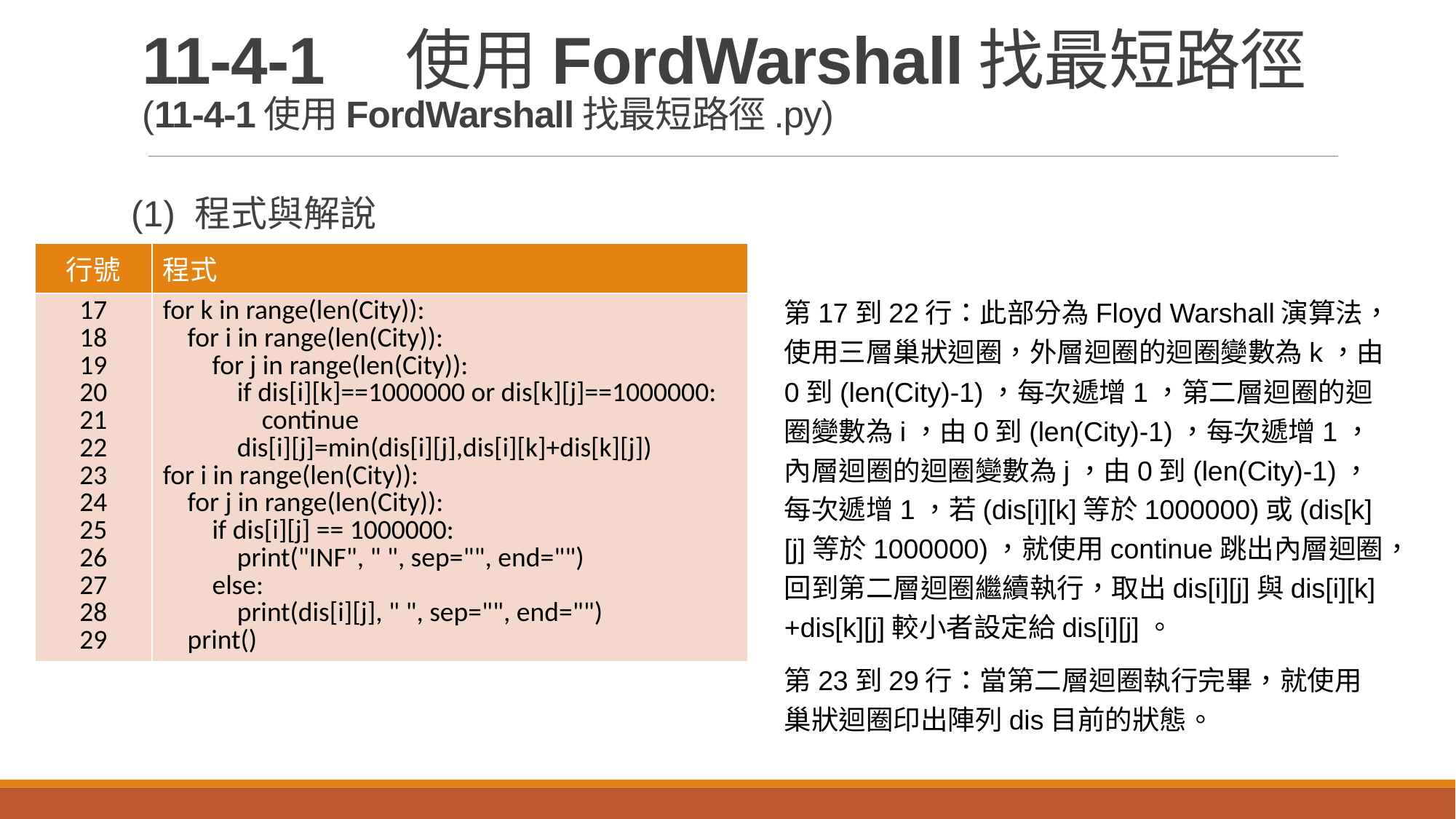

# 11-4-1　使用FordWarshall找最短路徑 (11-4-1使用FordWarshall找最短路徑.py)
(1) 程式與解說

| 行號 | 程式 |
| --- | --- |
| 17 18 19 20 21 22 23 24 25 26 27 28 29 | for k in range(len(City)): for i in range(len(City)): for j in range(len(City)): if dis[i][k]==1000000 or dis[k][j]==1000000: continue dis[i][j]=min(dis[i][j],dis[i][k]+dis[k][j]) for i in range(len(City)): for j in range(len(City)): if dis[i][j] == 1000000: print("INF", " ", sep="", end="") else: print(dis[i][j], " ", sep="", end="") print() |
第17到22行：此部分為Floyd Warshall演算法，使用三層巢狀迴圈，外層迴圈的迴圈變數為k，由0到(len(City)-1)，每次遞增1，第二層迴圈的迴圈變數為i，由0到(len(City)-1)，每次遞增1，內層迴圈的迴圈變數為j，由0到(len(City)-1)，每次遞增1，若(dis[i][k]等於1000000)或(dis[k][j]等於1000000)，就使用continue跳出內層迴圈，回到第二層迴圈繼續執行，取出dis[i][j]與dis[i][k]+dis[k][j]較小者設定給dis[i][j]。
第23到29行：當第二層迴圈執行完畢，就使用巢狀迴圈印出陣列dis目前的狀態。